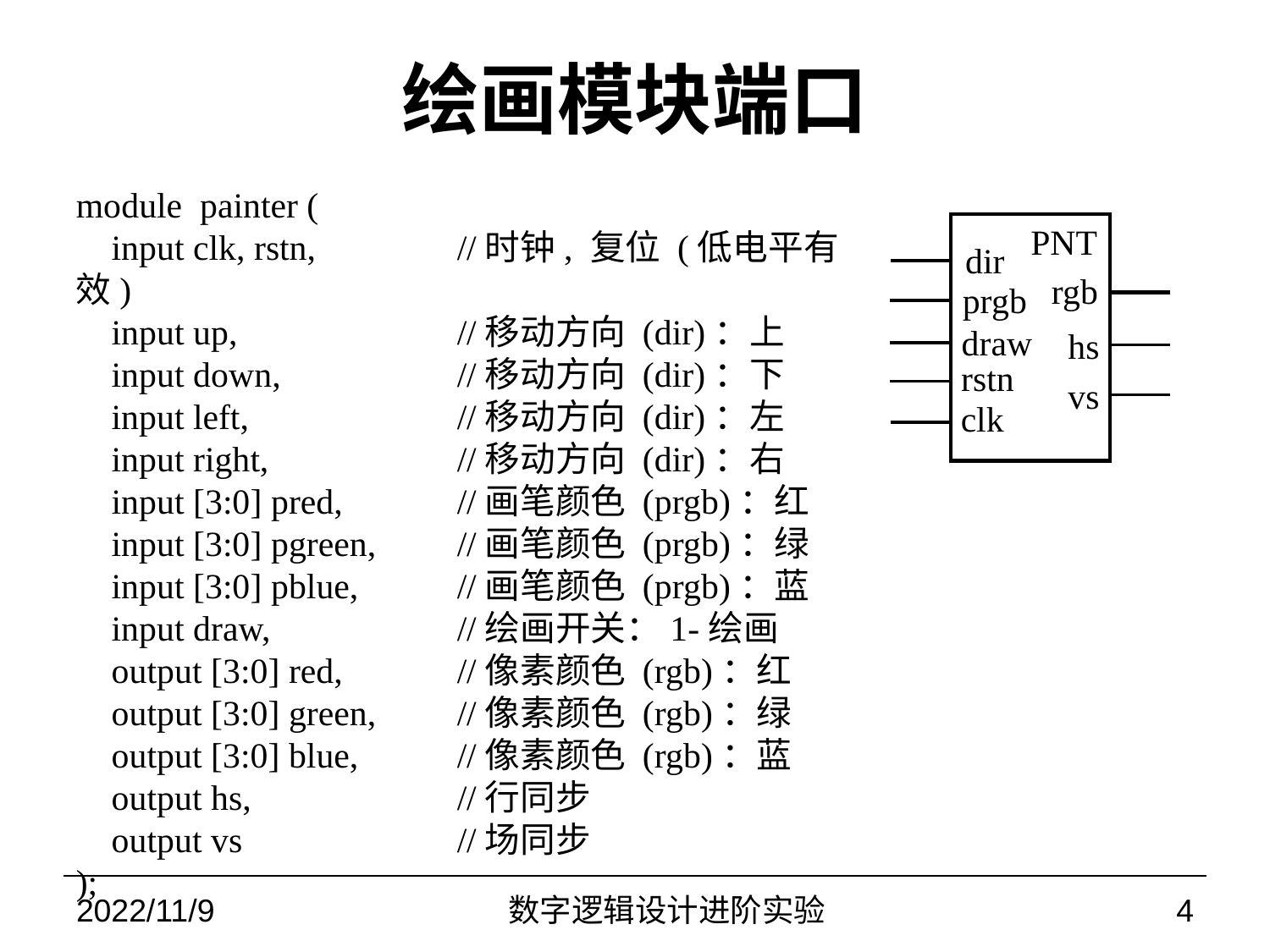

# 绘画模块端口
module  painter (
    input clk, rstn,		//时钟, 复位 (低电平有效)
    input up,		//移动方向 (dir)：上
    input down,		//移动方向 (dir)：下
    input left,		//移动方向 (dir)：左
    input right,		//移动方向 (dir)：右
    input [3:0] pred,  	//画笔颜色 (prgb)：红
    input [3:0] pgreen, 	//画笔颜色 (prgb)：绿
    input [3:0] pblue, 	//画笔颜色 (prgb)：蓝
    input draw,		//绘画开关：1-绘画
    output [3:0] red,	//像素颜色 (rgb)：红
    output [3:0] green, 	//像素颜色 (rgb)：绿
    output [3:0] blue, 	//像素颜色 (rgb)：蓝
    output hs,		//行同步
    output vs		//场同步
);
PNT
dir
rgb
prgb
draw
hs
rstn
vs
clk
2022/11/9
数字逻辑设计进阶实验
4